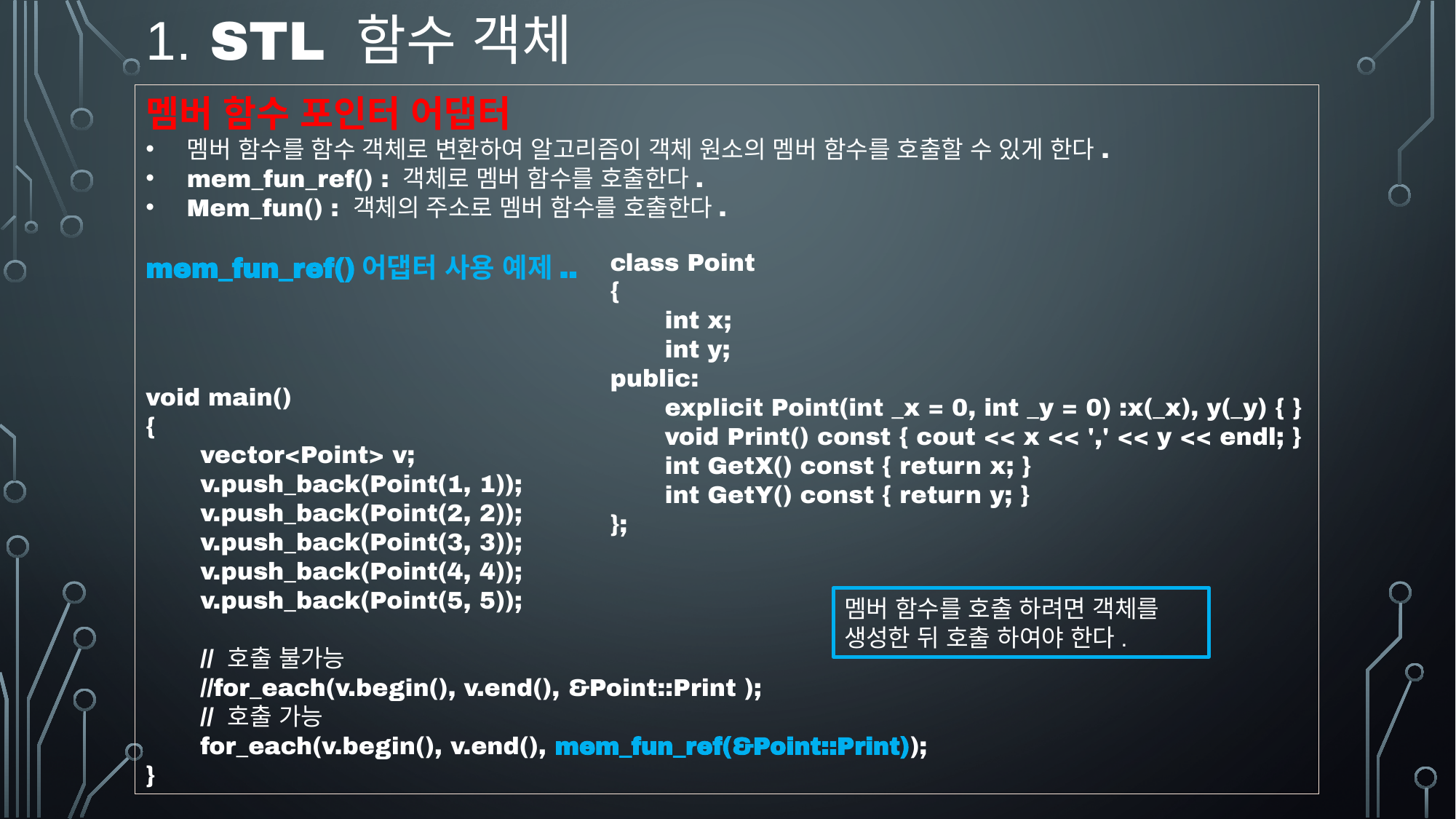

# 1. STL 함수 객체
멤버 함수 포인터 어댑터
멤버 함수를 함수 객체로 변환하여 알고리즘이 객체 원소의 멤버 함수를 호출할 수 있게 한다.
mem_fun_ref() : 객체로 멤버 함수를 호출한다.
Mem_fun() : 객체의 주소로 멤버 함수를 호출한다.

mem_fun_ref()어댑터 사용 예제..

void main()
{
vector<Point> v;
v.push_back(Point(1, 1));
v.push_back(Point(2, 2));
v.push_back(Point(3, 3));
v.push_back(Point(4, 4));
v.push_back(Point(5, 5));

// 호출 불가능
//for_each(v.begin(), v.end(), &Point::Print );
// 호출 가능
for_each(v.begin(), v.end(), mem_fun_ref(&Point::Print));
}
class Point
{
int x;
int y;
public:
explicit Point(int _x = 0, int _y = 0) :x(_x), y(_y) { }
void Print() const { cout << x << ',' << y << endl; }
int GetX() const { return x; }
int GetY() const { return y; }
};
멤버 함수를 호출 하려면 객체를 생성한 뒤 호출 하여야 한다.